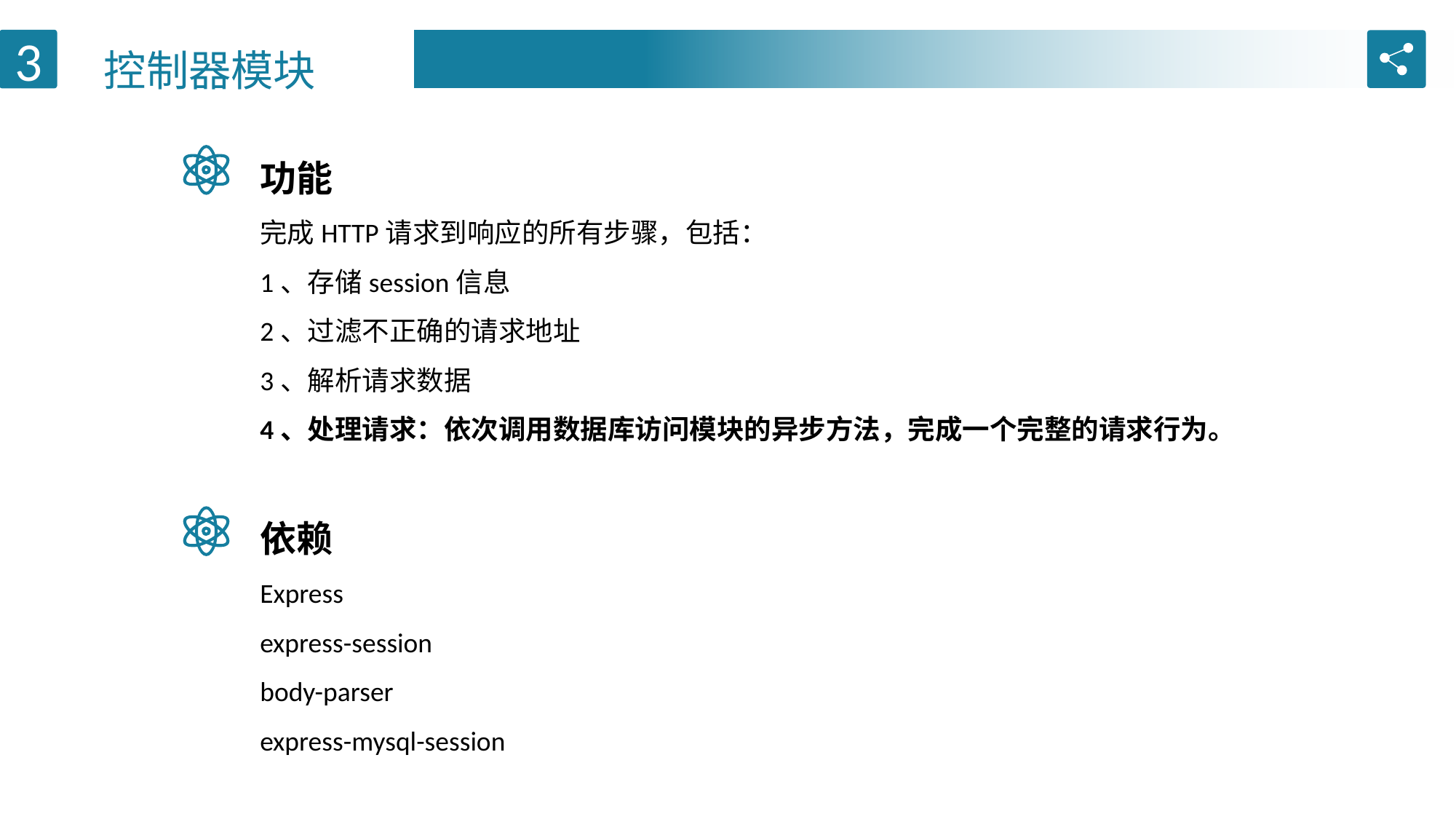

控制器模块
3

功能
完成HTTP请求到响应的所有步骤，包括：
1、存储session信息
2、过滤不正确的请求地址
3、解析请求数据
4、处理请求：依次调用数据库访问模块的异步方法，完成一个完整的请求行为。

依赖
Express
express-session
body-parser
express-mysql-session